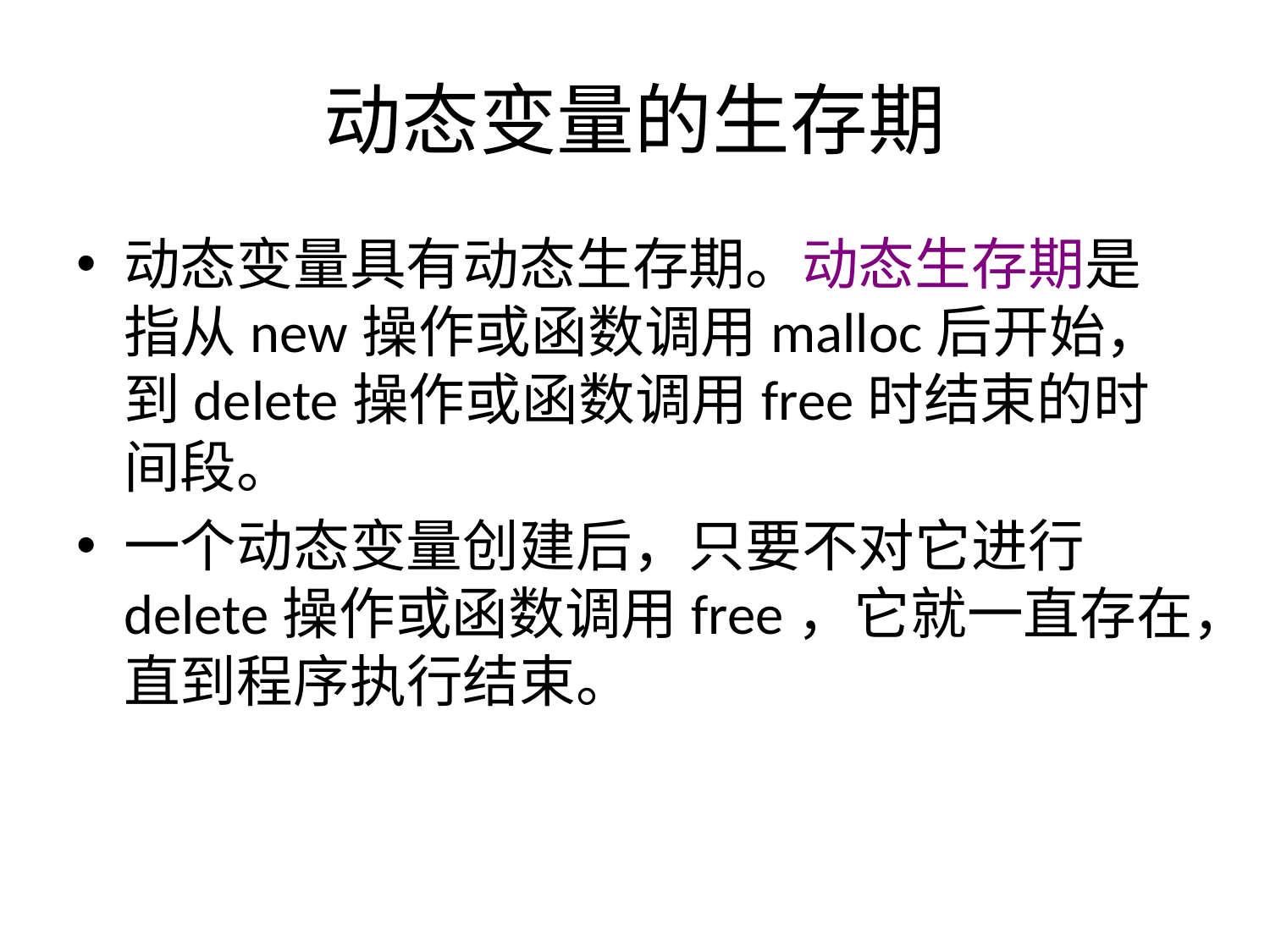

# 动态变量的生存期
动态变量具有动态生存期。动态生存期是指从new操作或函数调用malloc后开始，到delete操作或函数调用free时结束的时间段。
一个动态变量创建后，只要不对它进行delete操作或函数调用free，它就一直存在，直到程序执行结束。